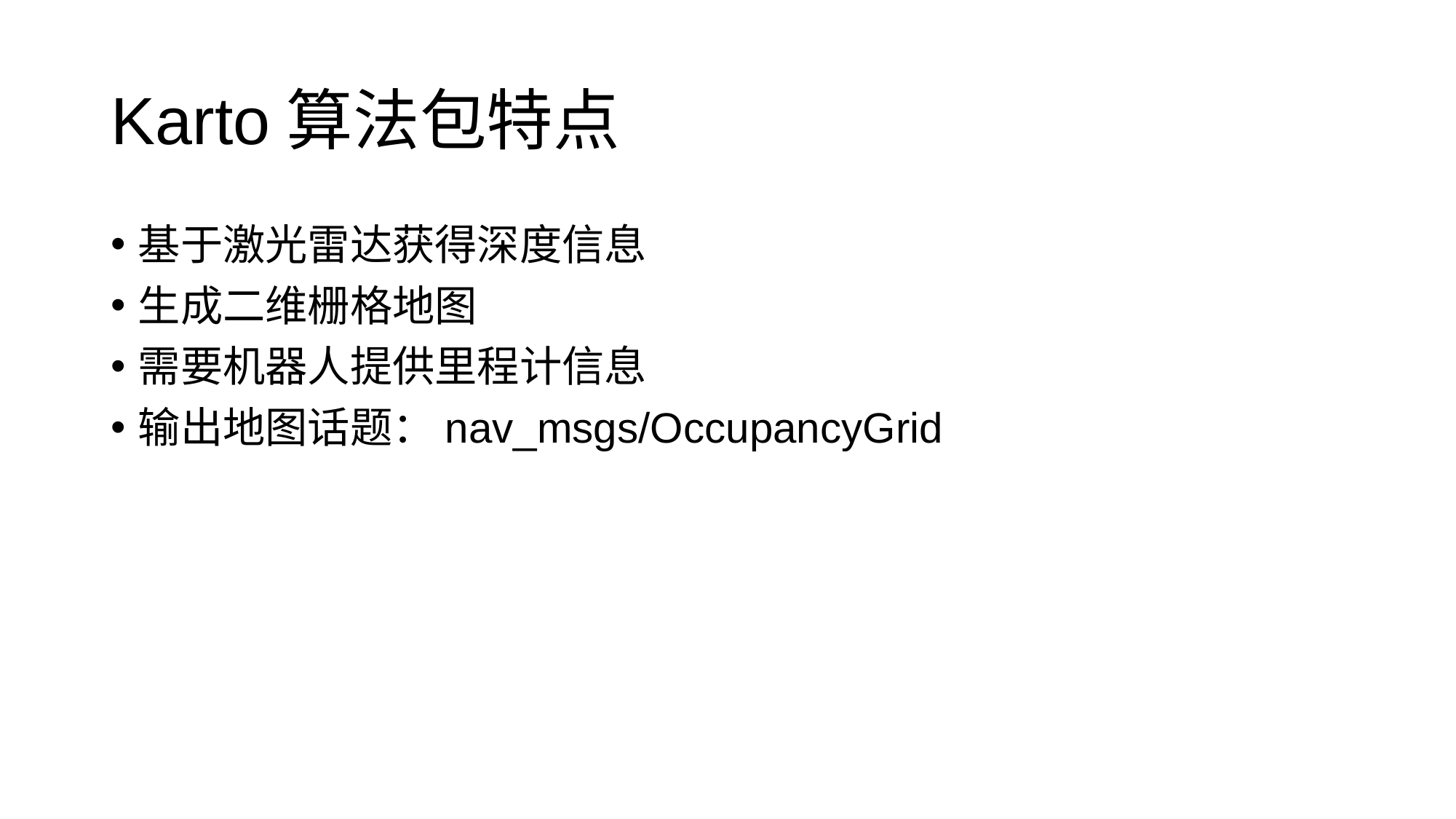

# Karto算法包特点
基于激光雷达获得深度信息
生成二维栅格地图
需要机器人提供里程计信息
输出地图话题：nav_msgs/OccupancyGrid